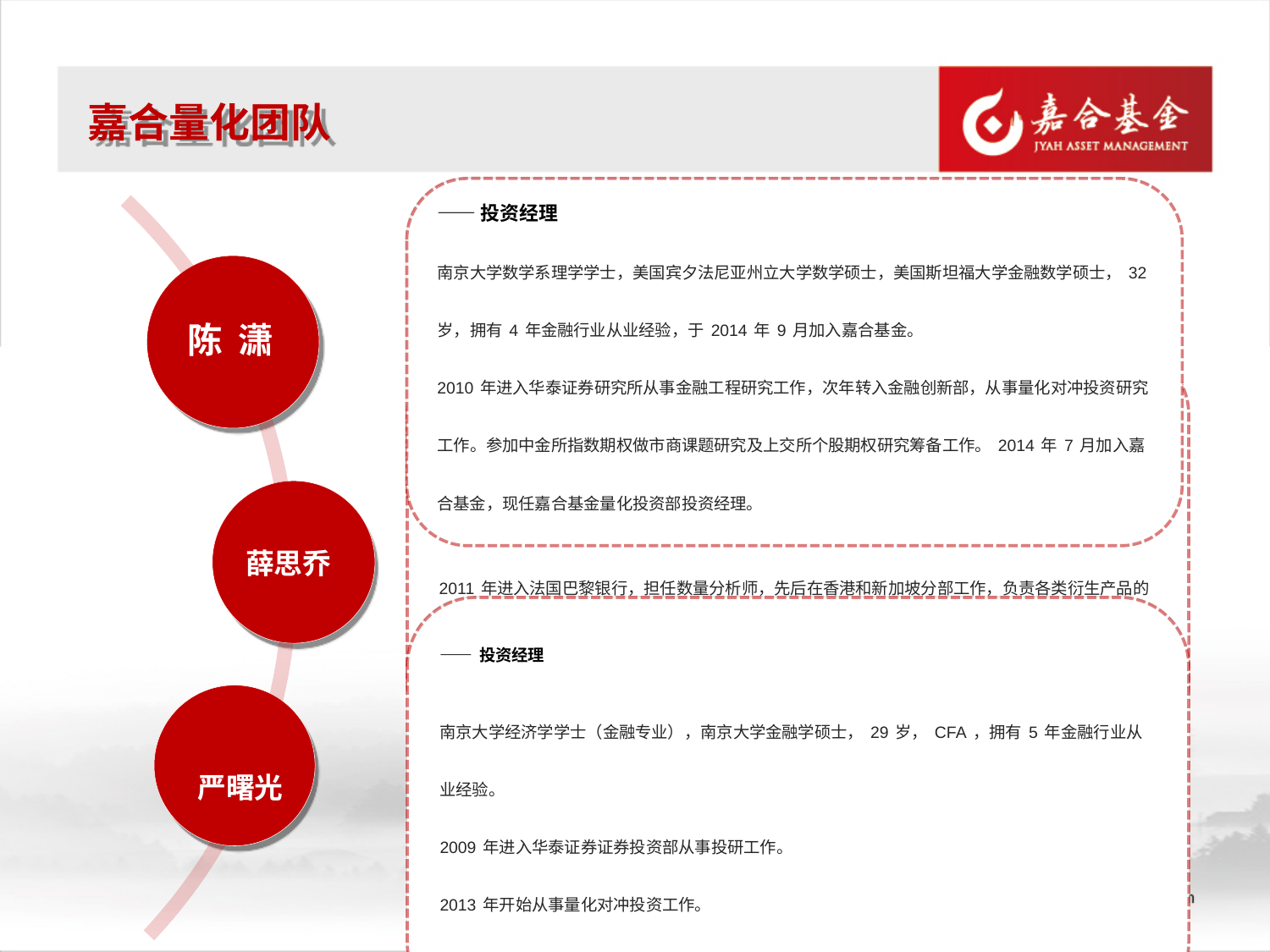

嘉合量化团队
——投资经理
南京大学数学系理学学士，美国宾夕法尼亚州立大学数学硕士，美国斯坦福大学金融数学硕士，32岁，拥有4年金融行业从业经验，于2014年9月加入嘉合基金。
2010年进入华泰证券研究所从事金融工程研究工作，次年转入金融创新部，从事量化对冲投资研究工作。参加中金所指数期权做市商课题研究及上交所个股期权研究筹备工作。2014年7月加入嘉合基金，现任嘉合基金量化投资部投资经理。

陈  潇
——投资经理

南京大学经济学学士（金融专业），美国市立纽约大学应用数学硕士，法国巴黎综合理工学院金融数学硕士，29岁，拥有4年金融行业从业经验。
2011年进入法国巴黎银行，担任数量分析师，先后在香港和新加坡分部工作，负责各类衍生产品的定价建模及风险控制系统维护。2013年转入上海分部资金部，负责流动性风险建模及监控。2014年7月加入嘉合基金，拟任量化公募基金经理。

薛思乔
——投资经理

南京大学经济学学士（金融专业），南京大学金融学硕士，29岁，CFA，拥有5年金融行业从业经验。
2009年进入华泰证券证券投资部从事投研工作。
2013年开始从事量化对冲投资工作。
2014年7月加入嘉合基金，现任嘉合基金量化投资部投资经理。

严曙光
21